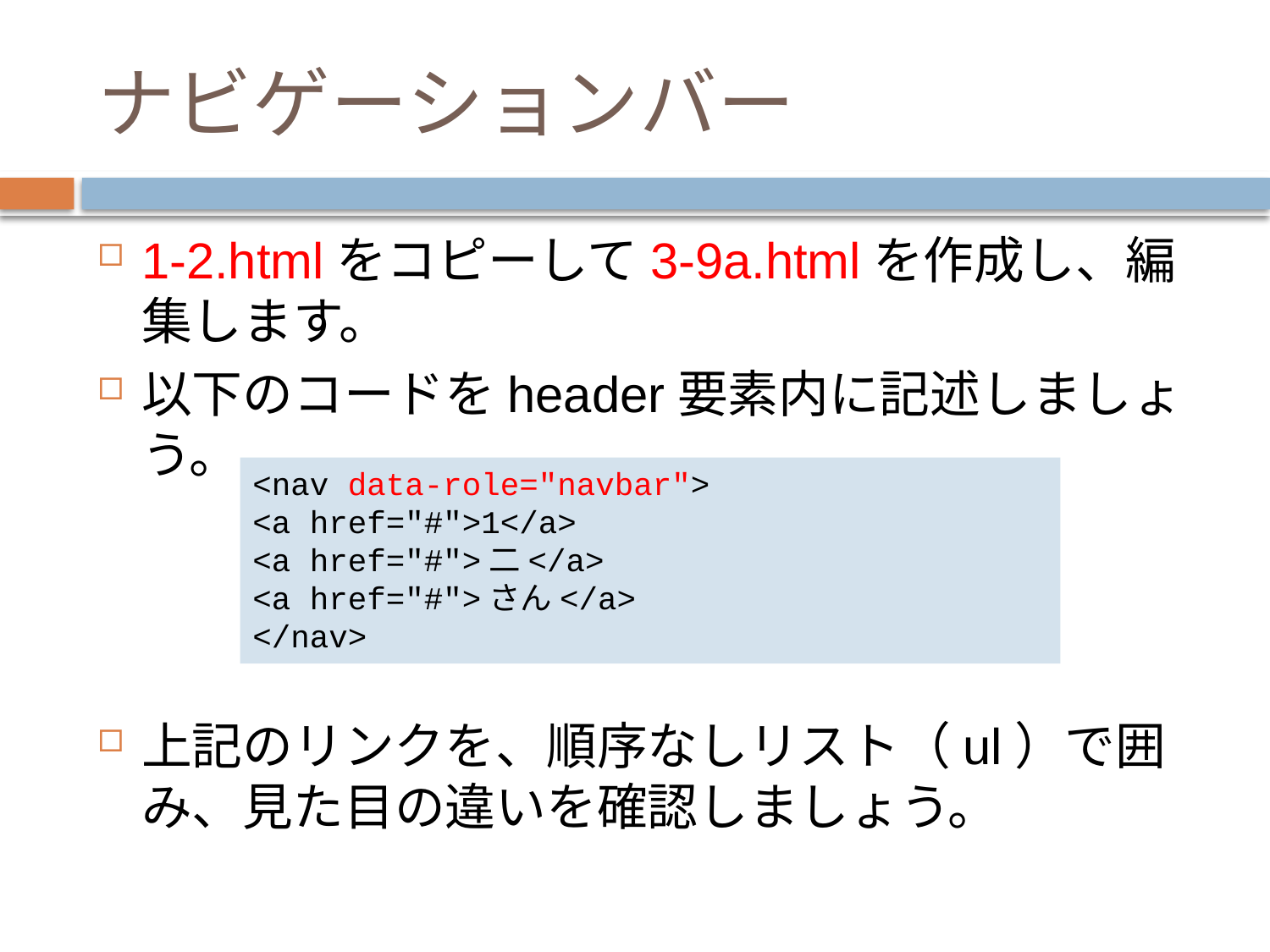

# ナビゲーションバー
1-2.htmlをコピーして3-9a.htmlを作成し、編集します。
以下のコードをheader要素内に記述しましょう。

上記のリンクを、順序なしリスト（ul）で囲み、見た目の違いを確認しましょう。
<nav data-role="navbar">
<a href="#">1</a>
<a href="#">二</a>
<a href="#">さん</a>
</nav>